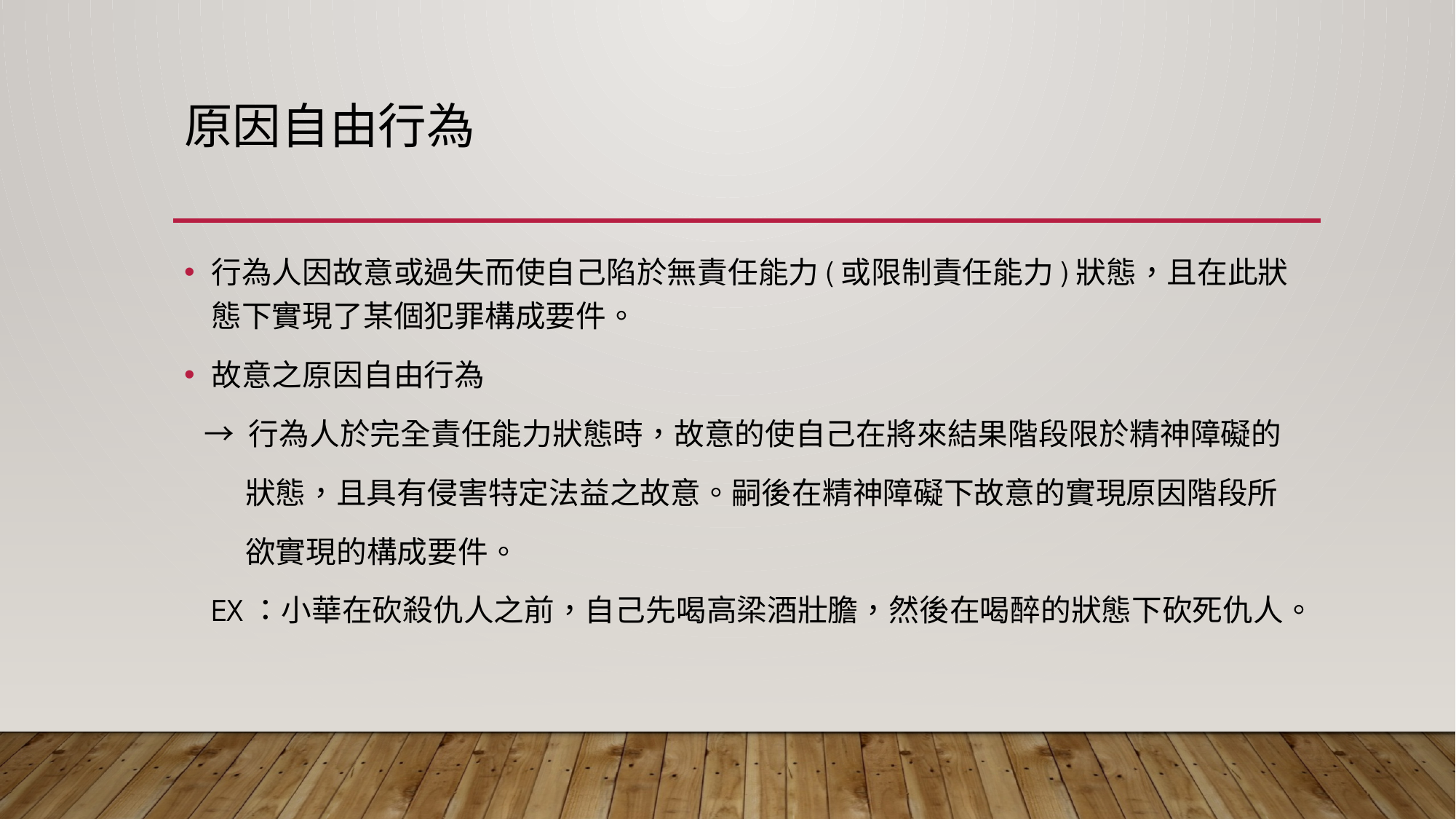

# 原因自由行為
行為人因故意或過失而使自己陷於無責任能力(或限制責任能力)狀態，且在此狀態下實現了某個犯罪構成要件。
故意之原因自由行為
   → 行為人於完全責任能力狀態時，故意的使自己在將來結果階段限於精神障礙的
        狀態，且具有侵害特定法益之故意。嗣後在精神障礙下故意的實現原因階段所
        欲實現的構成要件。
   EX：小華在砍殺仇人之前，自己先喝高梁酒壯膽，然後在喝醉的狀態下砍死仇人。